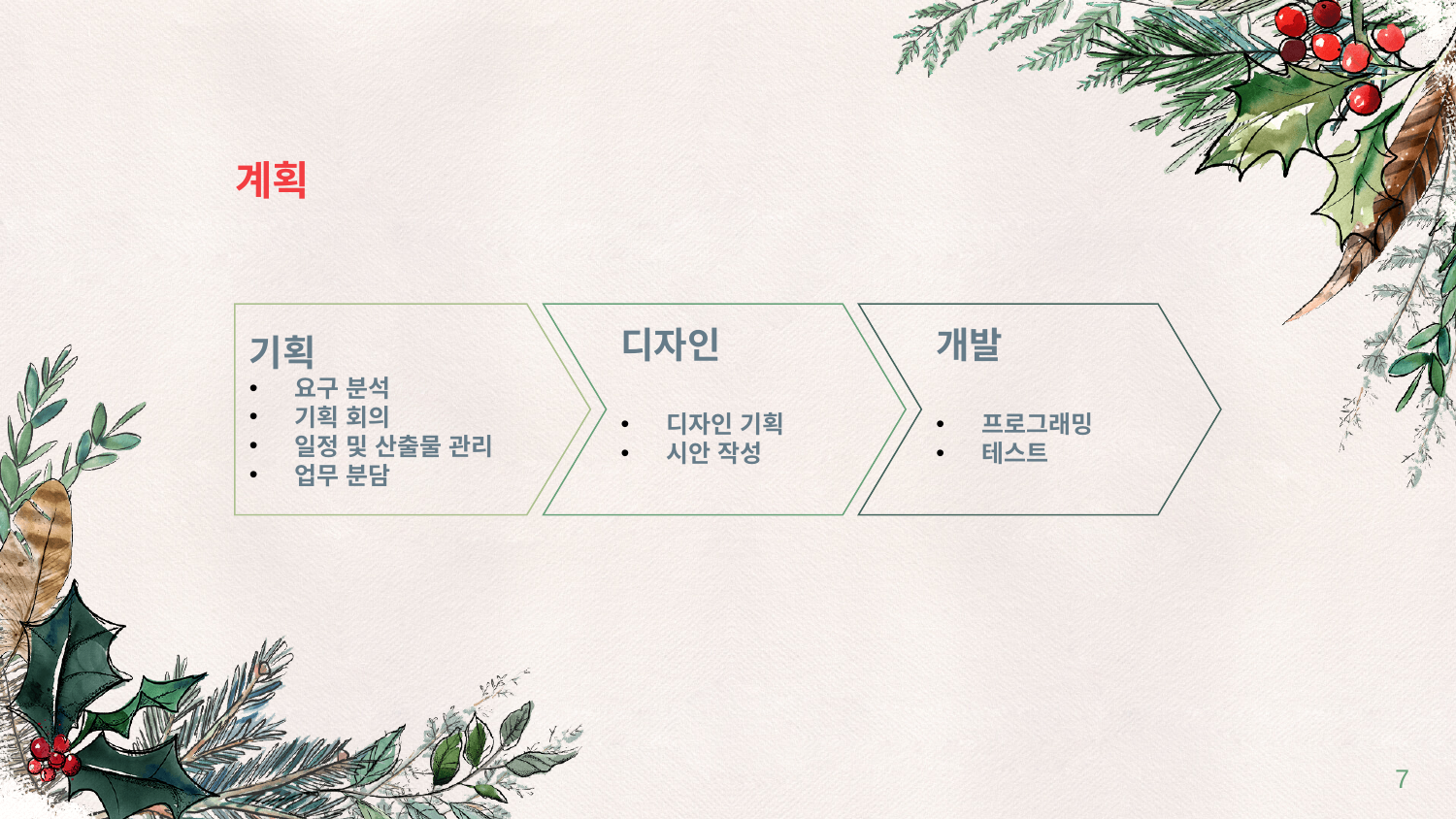

# 계획
기획
요구 분석
기획 회의
일정 및 산출물 관리
업무 분담
디자인

디자인 기획
시안 작성

개발

프로그래밍
테스트

7